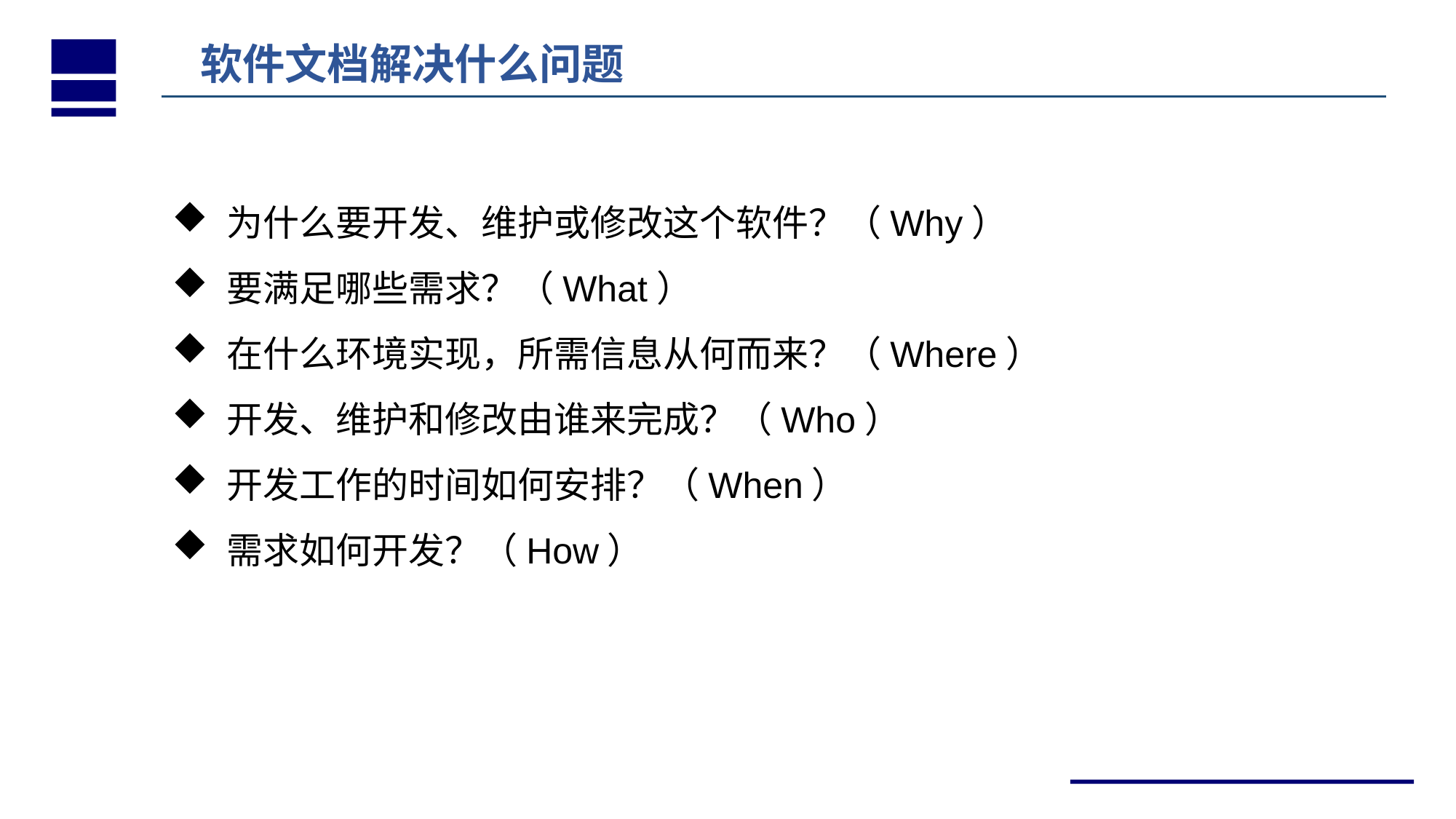

软件文档解决什么问题
为什么要开发、维护或修改这个软件？（Why）
要满足哪些需求？（What）
在什么环境实现，所需信息从何而来？（Where）
开发、维护和修改由谁来完成？（Who）
开发工作的时间如何安排？（When）
需求如何开发？（How）